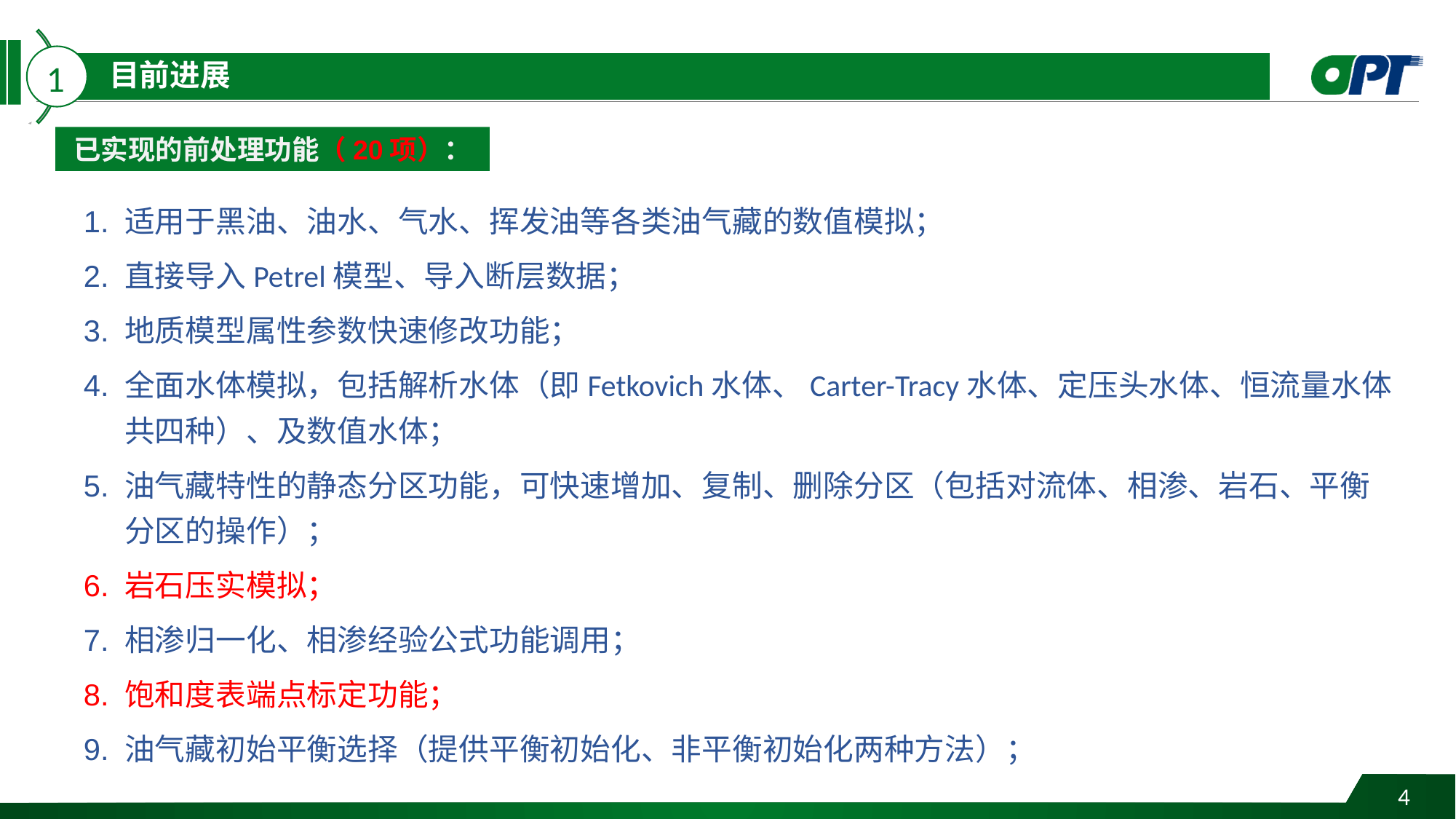

目前进展

1
已实现的前处理功能（20项）：
适用于黑油、油水、气水、挥发油等各类油气藏的数值模拟；
直接导入Petrel模型、导入断层数据；
地质模型属性参数快速修改功能；
全面水体模拟，包括解析水体（即Fetkovich水体、Carter-Tracy水体、定压头水体、恒流量水体共四种）、及数值水体；
油气藏特性的静态分区功能，可快速增加、复制、删除分区（包括对流体、相渗、岩石、平衡分区的操作）；
岩石压实模拟；
相渗归一化、相渗经验公式功能调用；
饱和度表端点标定功能；
油气藏初始平衡选择（提供平衡初始化、非平衡初始化两种方法）；